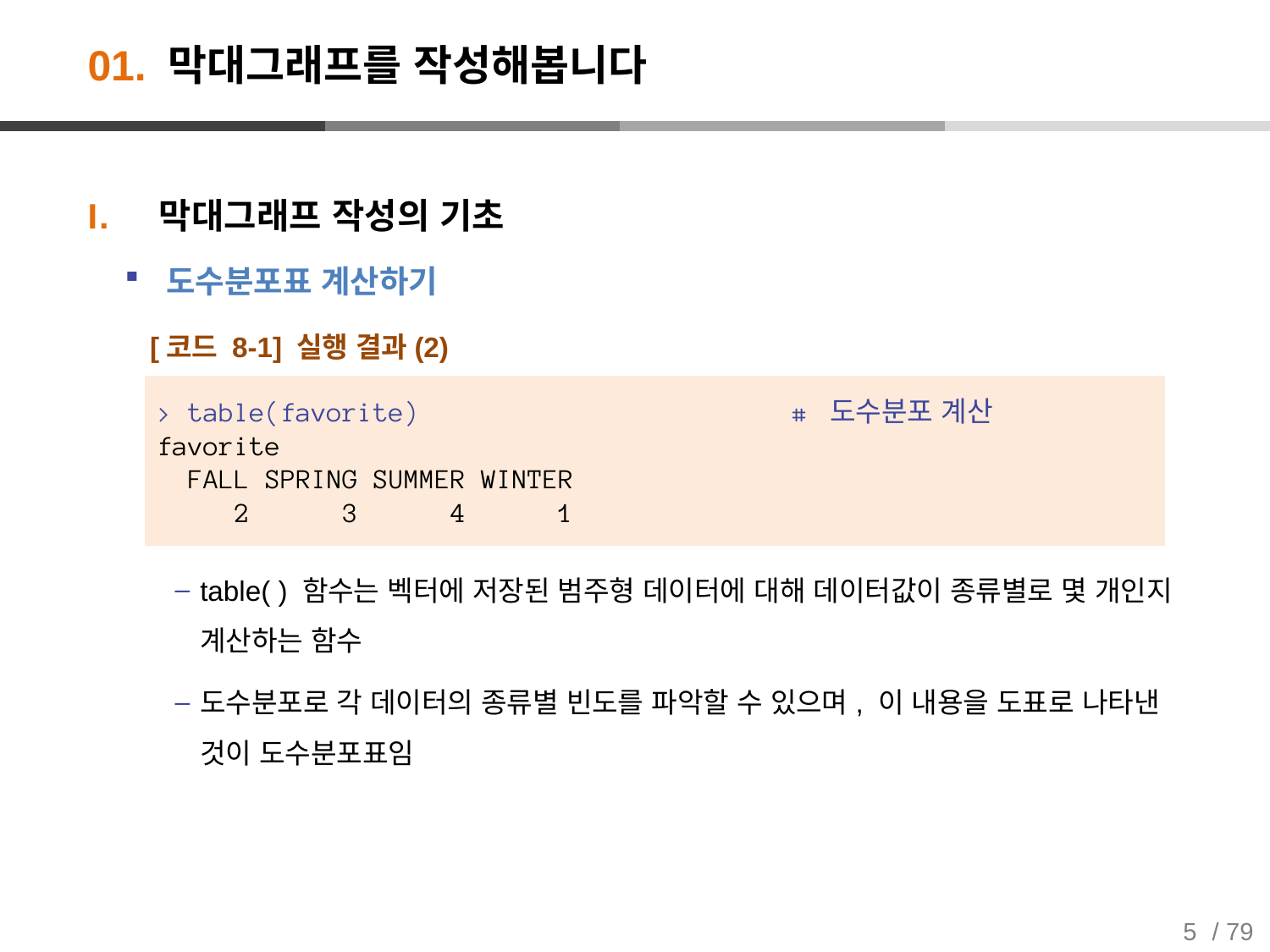

# 01. 막대그래프를 작성해봅니다
막대그래프 작성의 기초
 도수분포표 계산하기
[코드 8-1] 실행 결과(2)

table( ) 함수는 벡터에 저장된 범주형 데이터에 대해 데이터값이 종류별로 몇 개인지 계산하는 함수
도수분포로 각 데이터의 종류별 빈도를 파악할 수 있으며, 이 내용을 도표로 나타낸 것이 도수분포표임
> table(favorite) 			# 도수분포 계산
favorite
  FALL SPRING SUMMER WINTER
     2      3      4      1